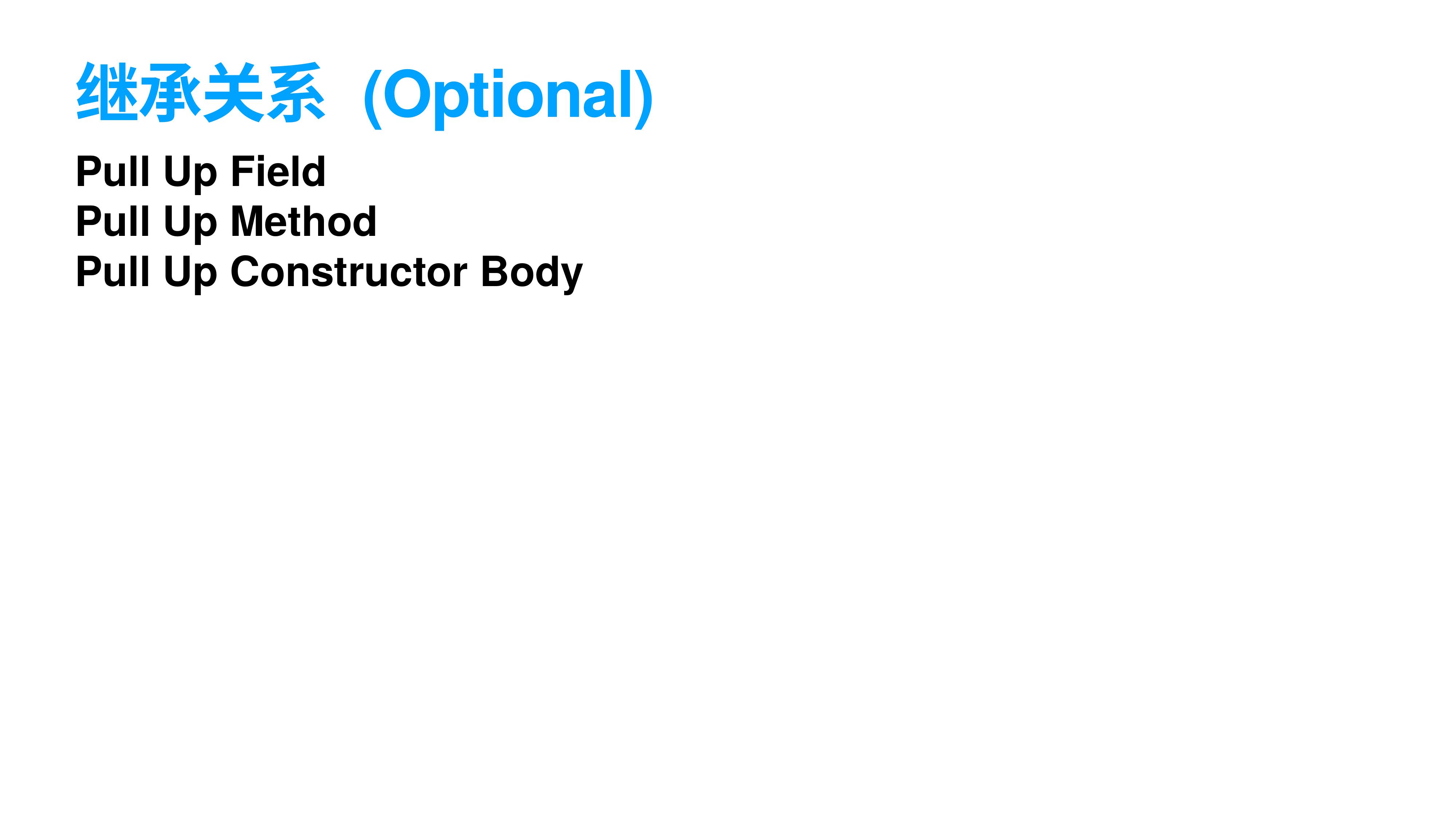

# 继承关系 (Optional)
Pull Up Field
Pull Up Method
Pull Up Constructor Body